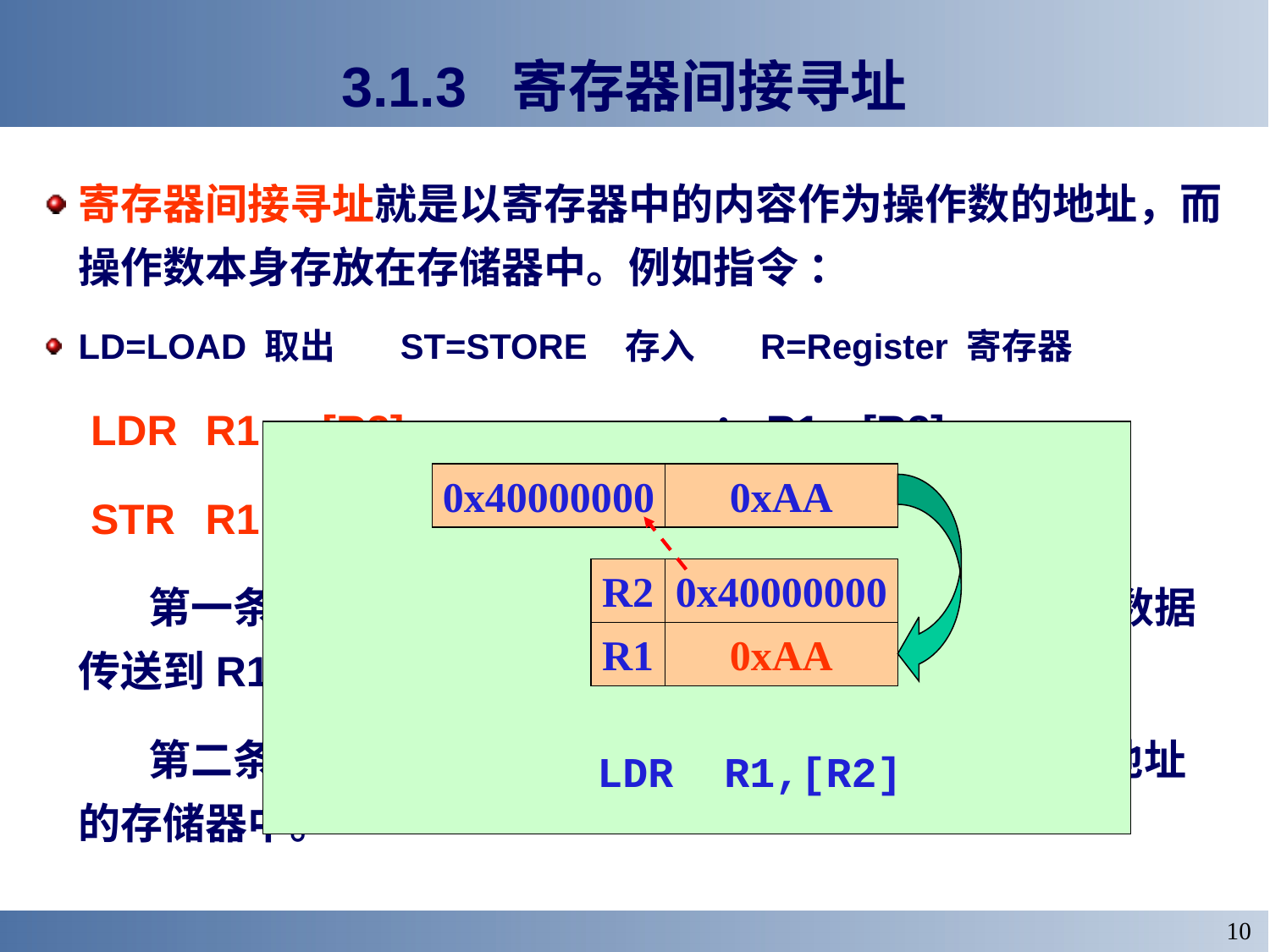

# 3.1.3  寄存器间接寻址
寄存器间接寻址就是以寄存器中的内容作为操作数的地址，而操作数本身存放在存储器中。例如指令 ：
LD=LOAD 取出       ST=STORE   存入       R=Register 寄存器
    LDR	R1，[R2]			；R1←[R2]
    STR	R1，[R2]			；[R2]←R1
          第一条指令将以R2中的内容为地址，将该地址中的数据传送到R1中。
          第二条指令将R1中的内容传送到以R2中的内容为地址的存储器中。

0x40000000
0xAA
R2
0x40000000
R1
0x55

0xAA
LDR  R1,[R2]